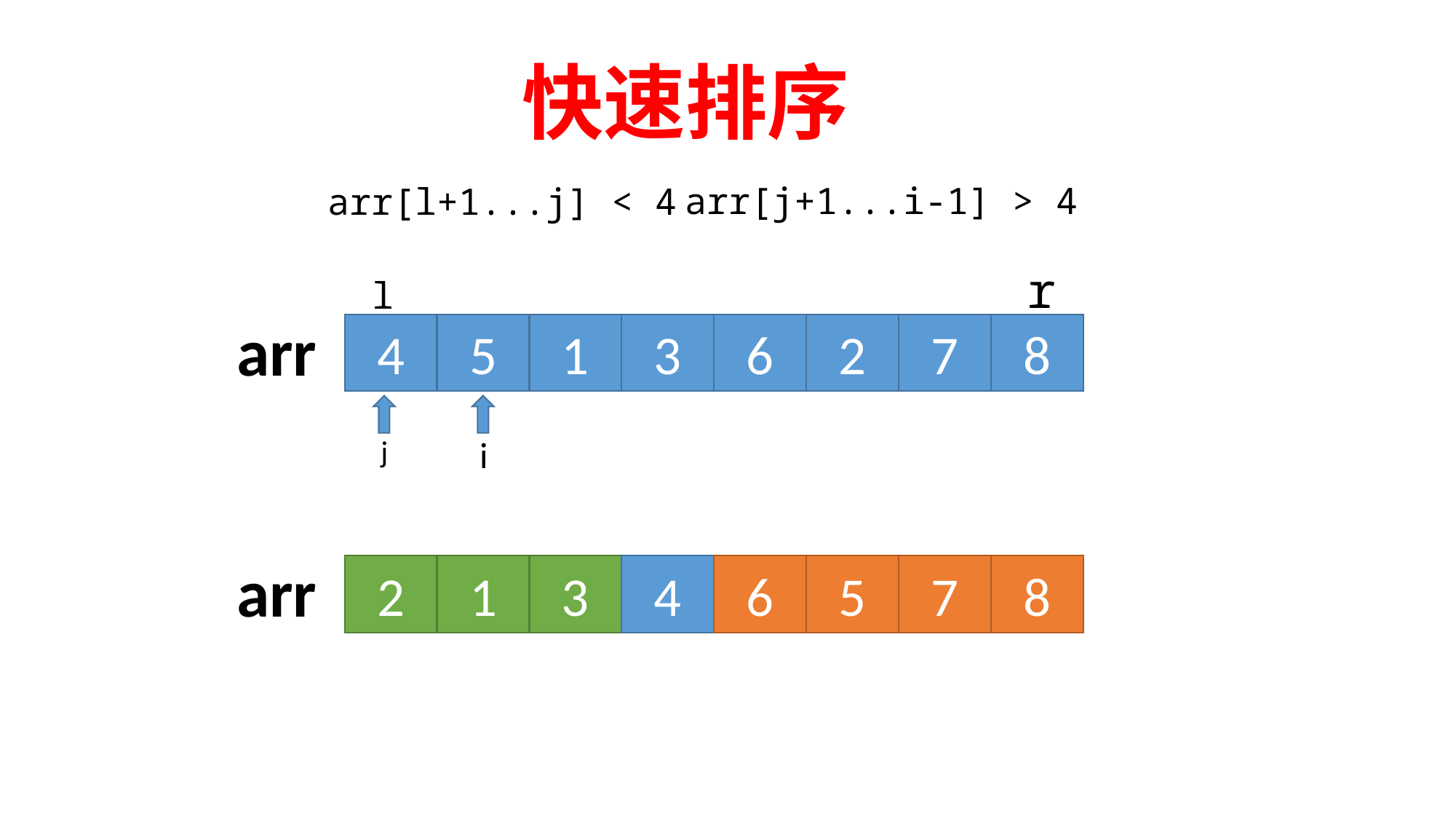

快速排序
arr[j+1...i-1] > 4
arr[l+1...j] < 4
r
l
arr
8
7
2
6
3
1
5
4

j

i
arr
8
7
5
6
4
3
1
2